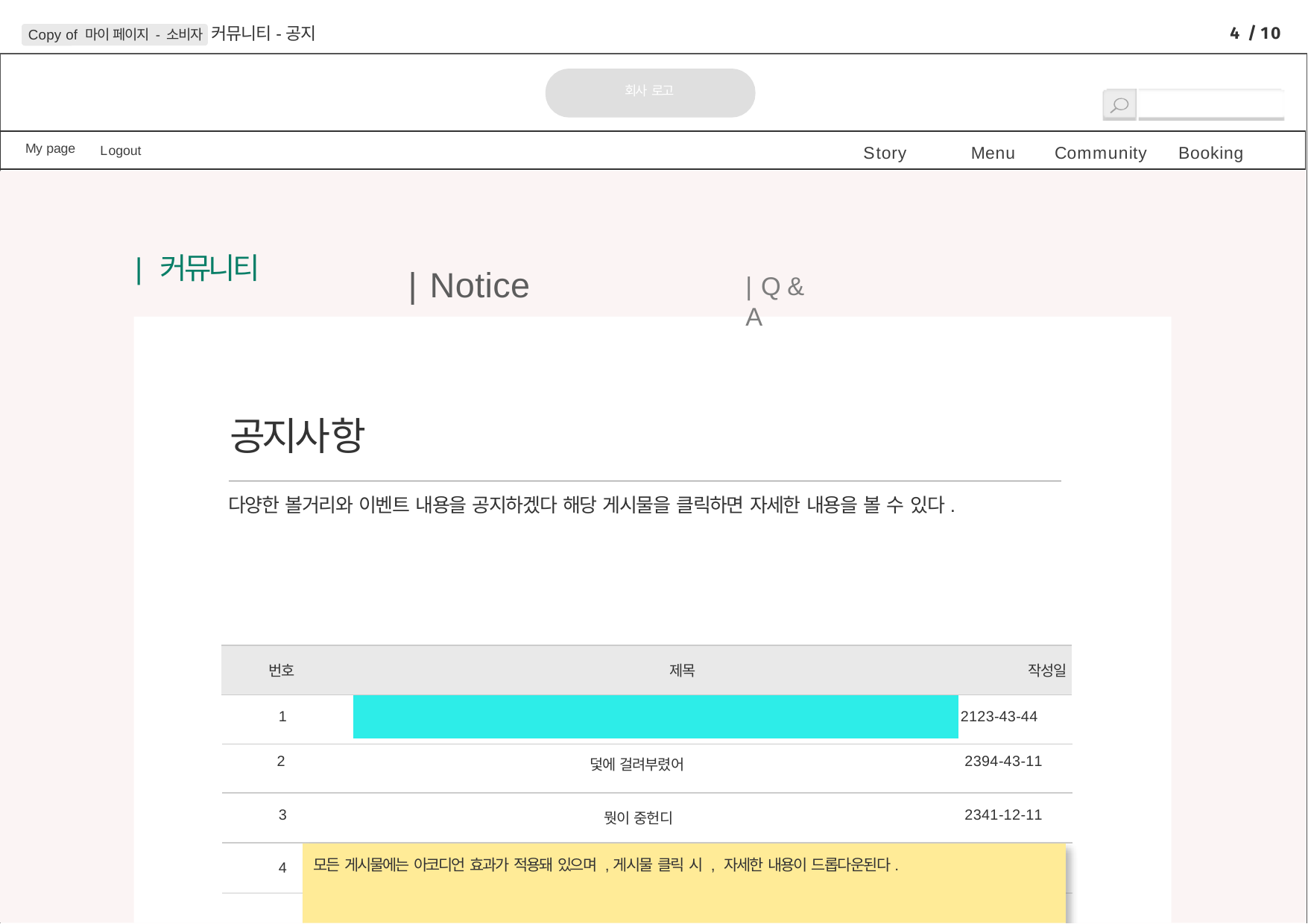

4 / 10
Copy of 마이 페이지 - 소비자  커뮤니티-공지

회사 로고

My page
Story
Menu
Community
Booking
Logout

| 커뮤니티
| Notice

| Q & A

공지사항

다양한 볼거리와 이벤트 내용을 공지하겠다 해당 게시물을 클릭하면 자세한 내용을 볼 수 있다.
| 번호 제목 작성일 |  |  |
| --- | --- | --- |
| 1 |  | 2123-43-44 |
살을 날린것이여

| 2 | 덫에 걸려부렸어 | 2394-43-11 |
| --- | --- | --- |
| 3 | 뭣이 중헌디 | 2341-12-11 |

.	.

모든 게시물에는 아코디언 효과가 적용돼 있으며 ,게시물 클릭 시 , 자세한 내용이 드롭다운된다.
4